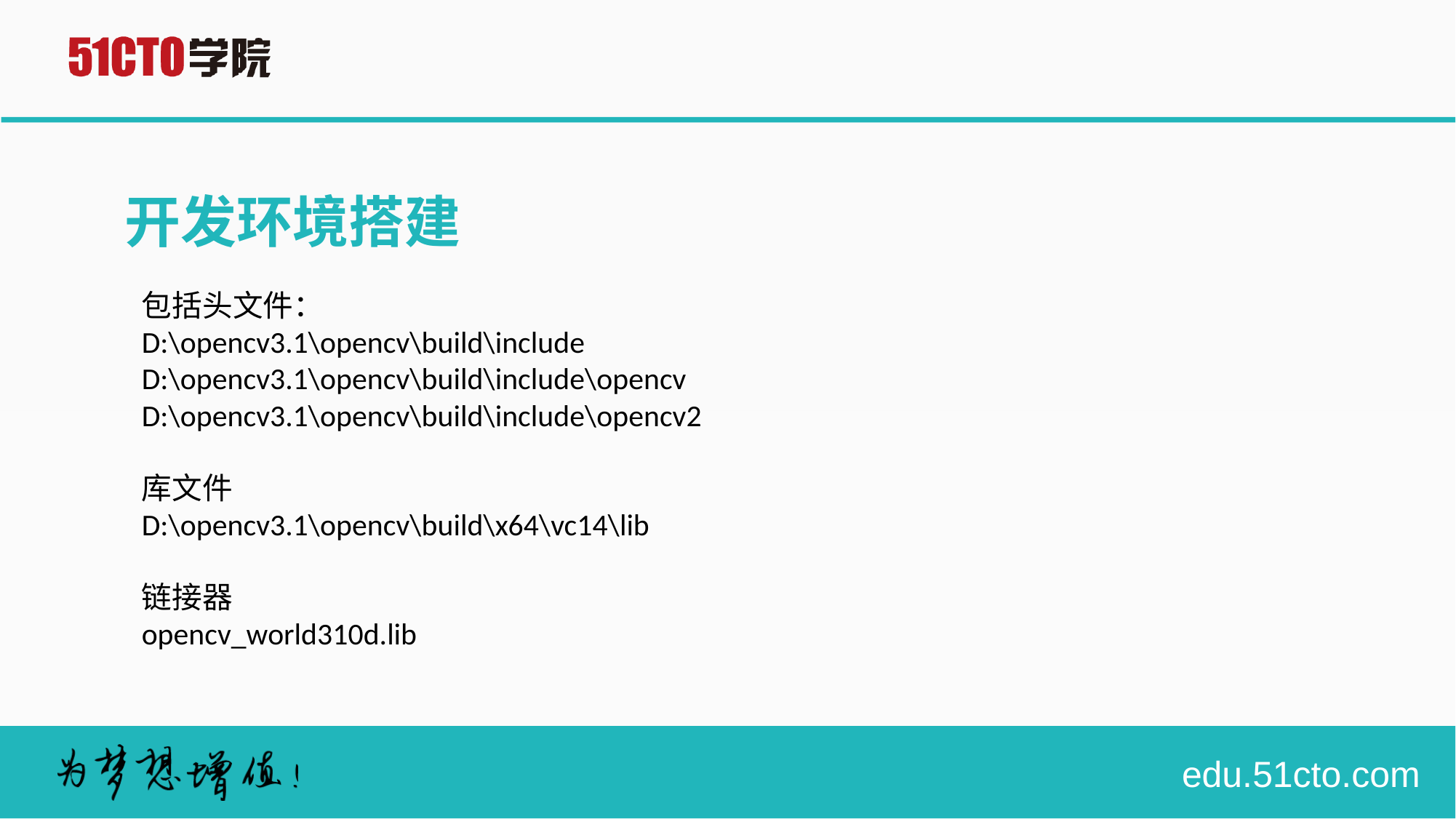

# 开发环境搭建
包括头文件：
D:\opencv3.1\opencv\build\include
D:\opencv3.1\opencv\build\include\opencv
D:\opencv3.1\opencv\build\include\opencv2

库文件
D:\opencv3.1\opencv\build\x64\vc14\lib

链接器
opencv_world310d.lib